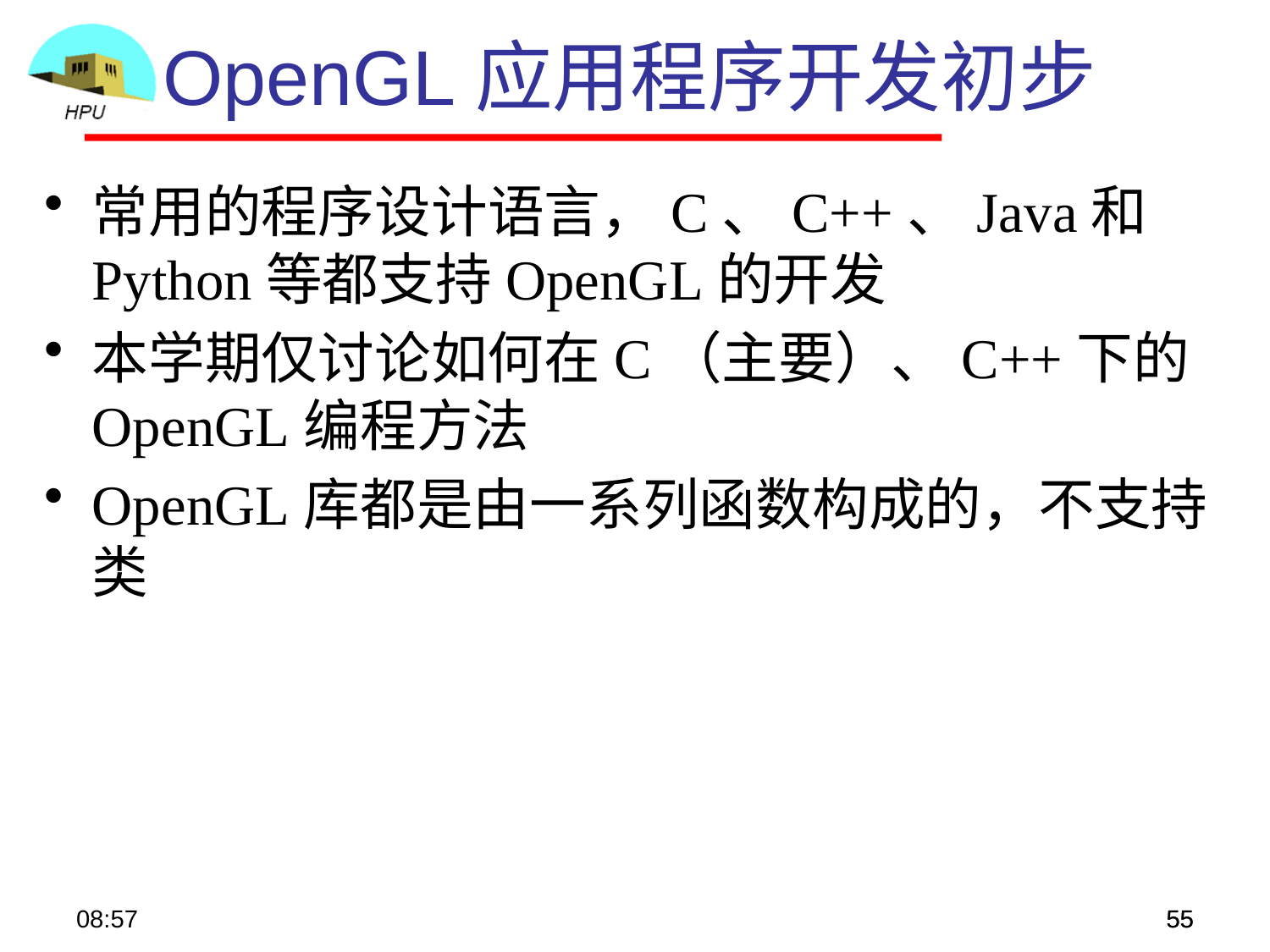

OpenGL应用程序开发初步
常用的程序设计语言，C、C++、Java和Python等都支持OpenGL的开发
本学期仅讨论如何在C（主要）、C++下的OpenGL编程方法
OpenGL库都是由一系列函数构成的，不支持类
08:57
55
55